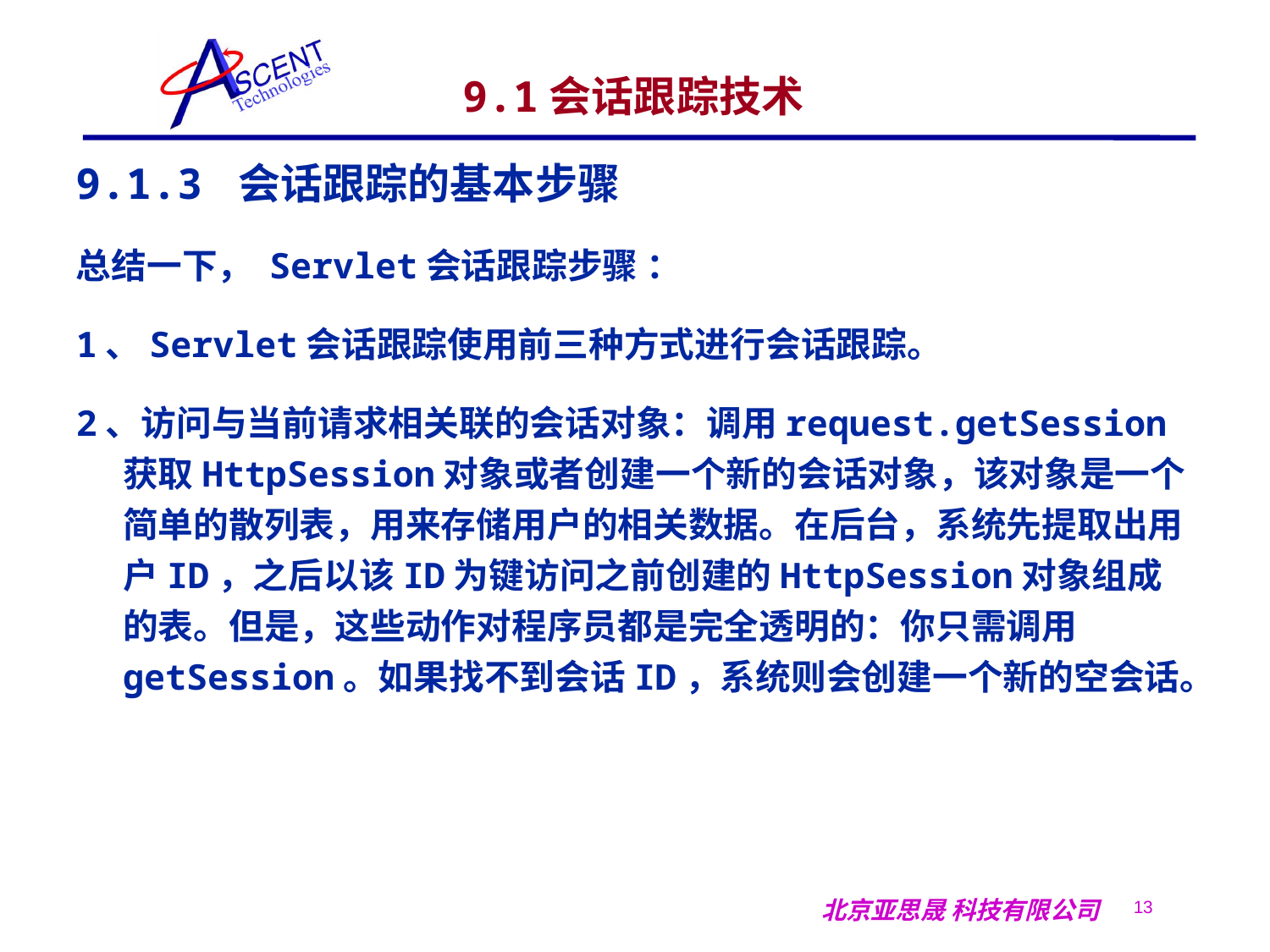

# 9.1会话跟踪技术
9.1.3 会话跟踪的基本步骤
总结一下， Servlet会话跟踪步骤 ：
1、Servlet会话跟踪使用前三种方式进行会话跟踪。
2、访问与当前请求相关联的会话对象：调用request.getSession获取HttpSession对象或者创建一个新的会话对象，该对象是一个简单的散列表，用来存储用户的相关数据。在后台，系统先提取出用户ID，之后以该ID为键访问之前创建的HttpSession对象组成的表。但是，这些动作对程序员都是完全透明的：你只需调用getSession。如果找不到会话ID，系统则会创建一个新的空会话。